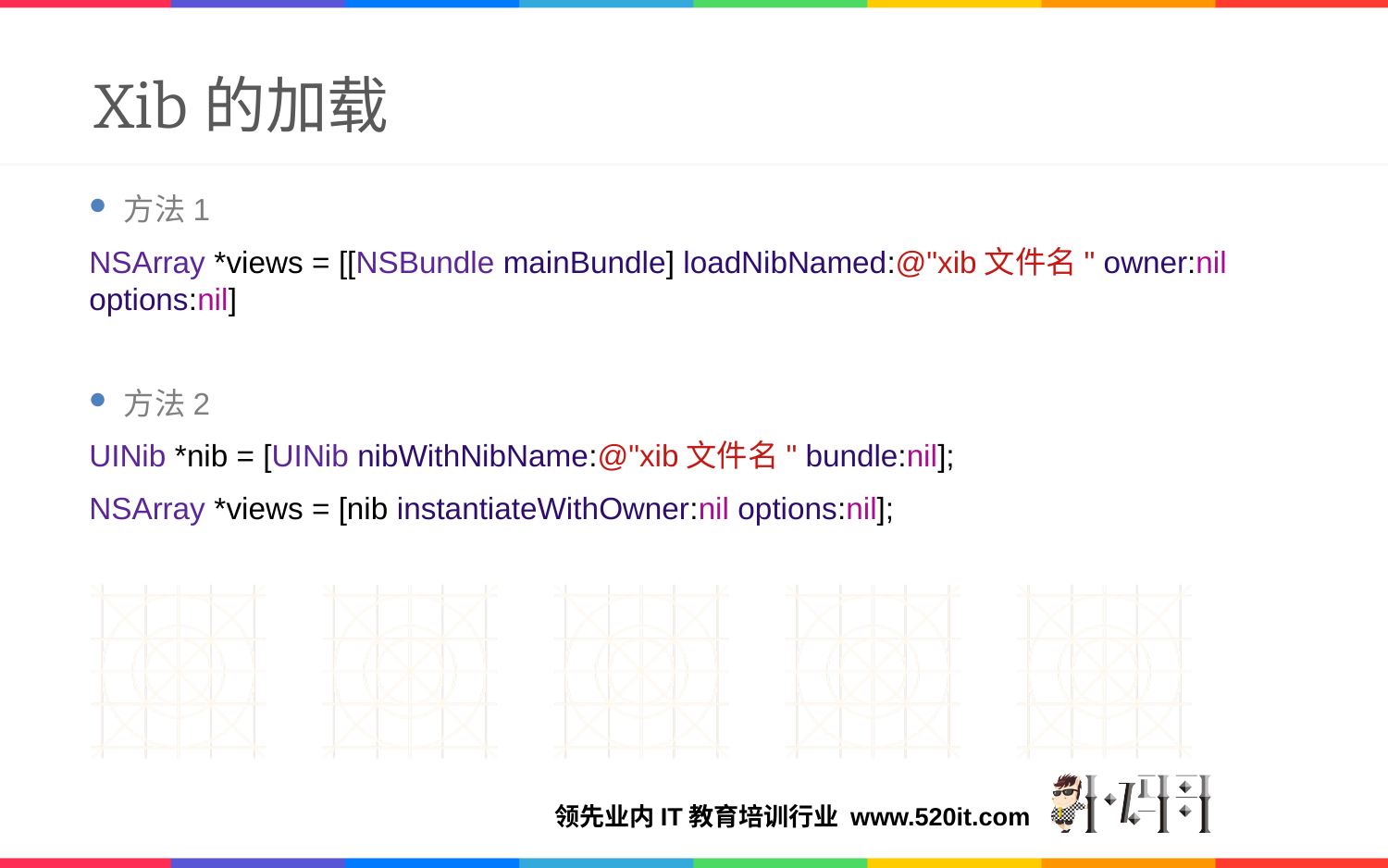

# Xib的加载
方法1
NSArray *views = [[NSBundle mainBundle] loadNibNamed:@"xib文件名" owner:nil options:nil]

方法2
UINib *nib = [UINib nibWithNibName:@"xib文件名" bundle:nil];
NSArray *views = [nib instantiateWithOwner:nil options:nil];